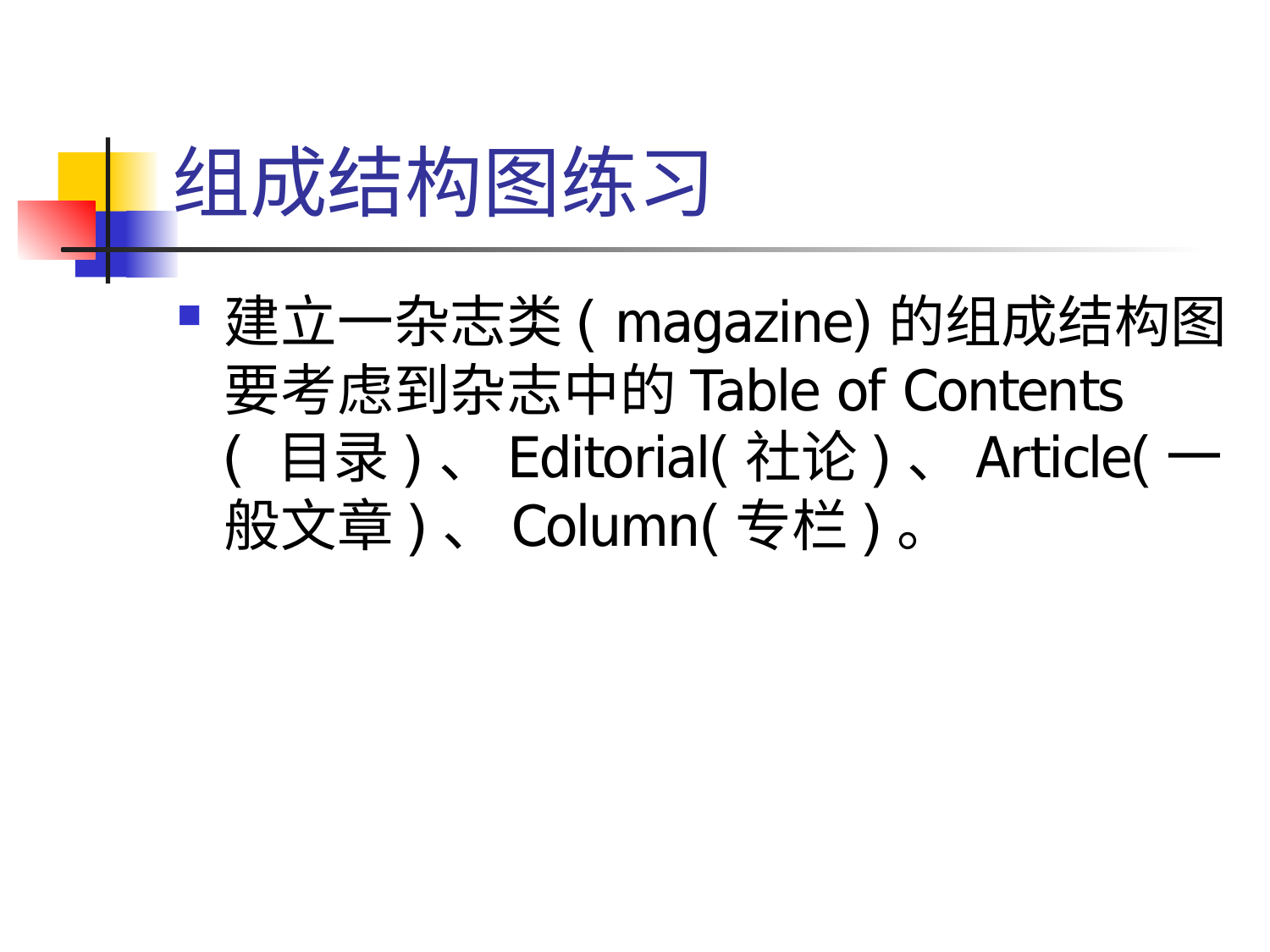

# 组成结构图练习
建立一杂志类( magazine)的组成结构图要考虑到杂志中的Table of Contents ( 目录)、Editorial(社论)、Article(一般文章)、Column(专栏)。